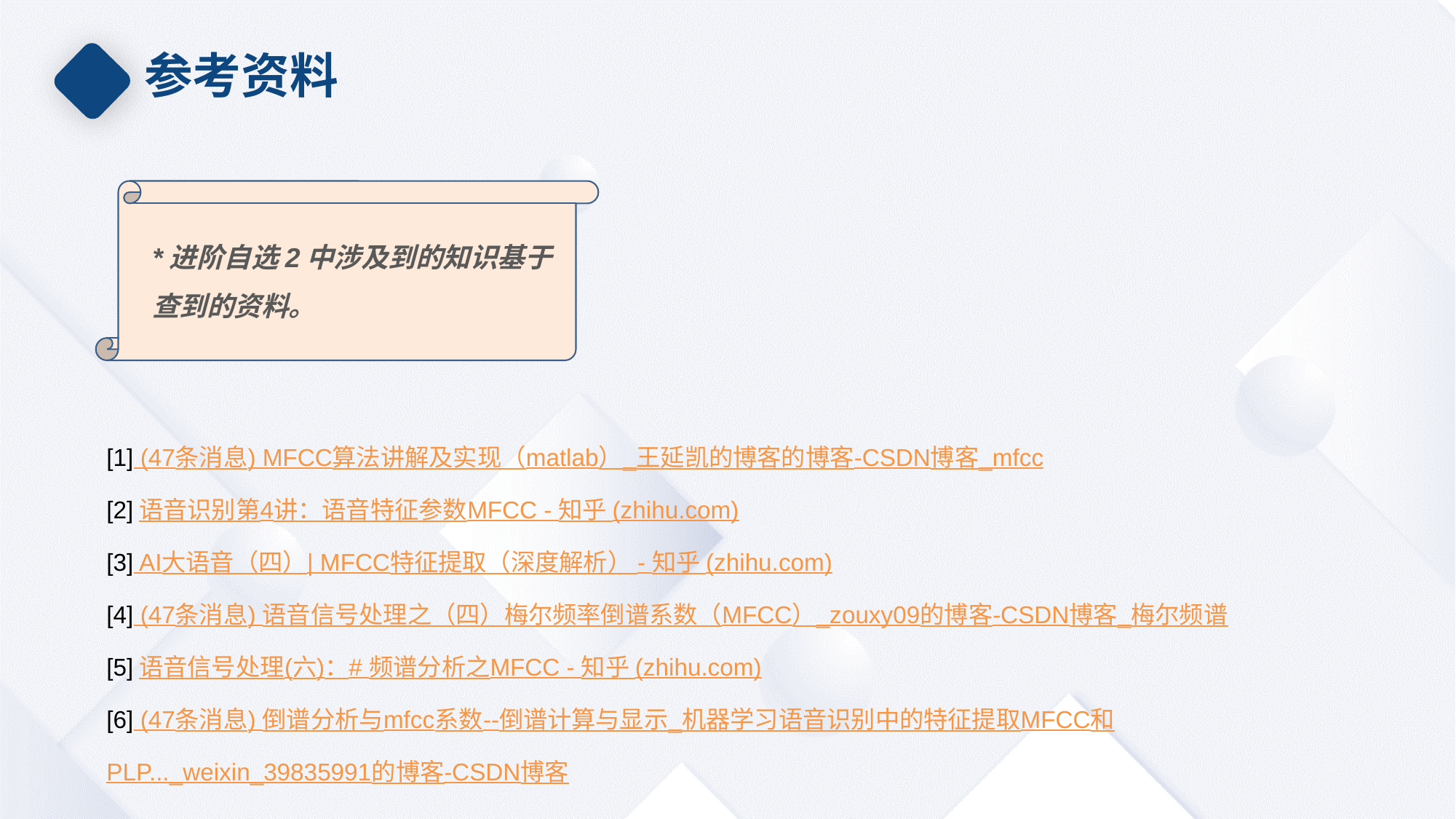

参考资料

*进阶自选2中涉及到的知识基于查到的资料。
[1] (47条消息) MFCC算法讲解及实现（matlab）_王延凯的博客的博客-CSDN博客_mfcc
[2]语音识别第4讲：语音特征参数MFCC - 知乎 (zhihu.com)
[3] AI大语音（四）| MFCC特征提取（深度解析） - 知乎 (zhihu.com)
[4] (47条消息) 语音信号处理之（四）梅尔频率倒谱系数（MFCC）_zouxy09的博客-CSDN博客_梅尔频谱
[5]语音信号处理(六)：# 频谱分析之MFCC - 知乎 (zhihu.com)
[6] (47条消息) 倒谱分析与mfcc系数--倒谱计算与显示_机器学习语音识别中的特征提取MFCC和PLP..._weixin_39835991的博客-CSDN博客
…